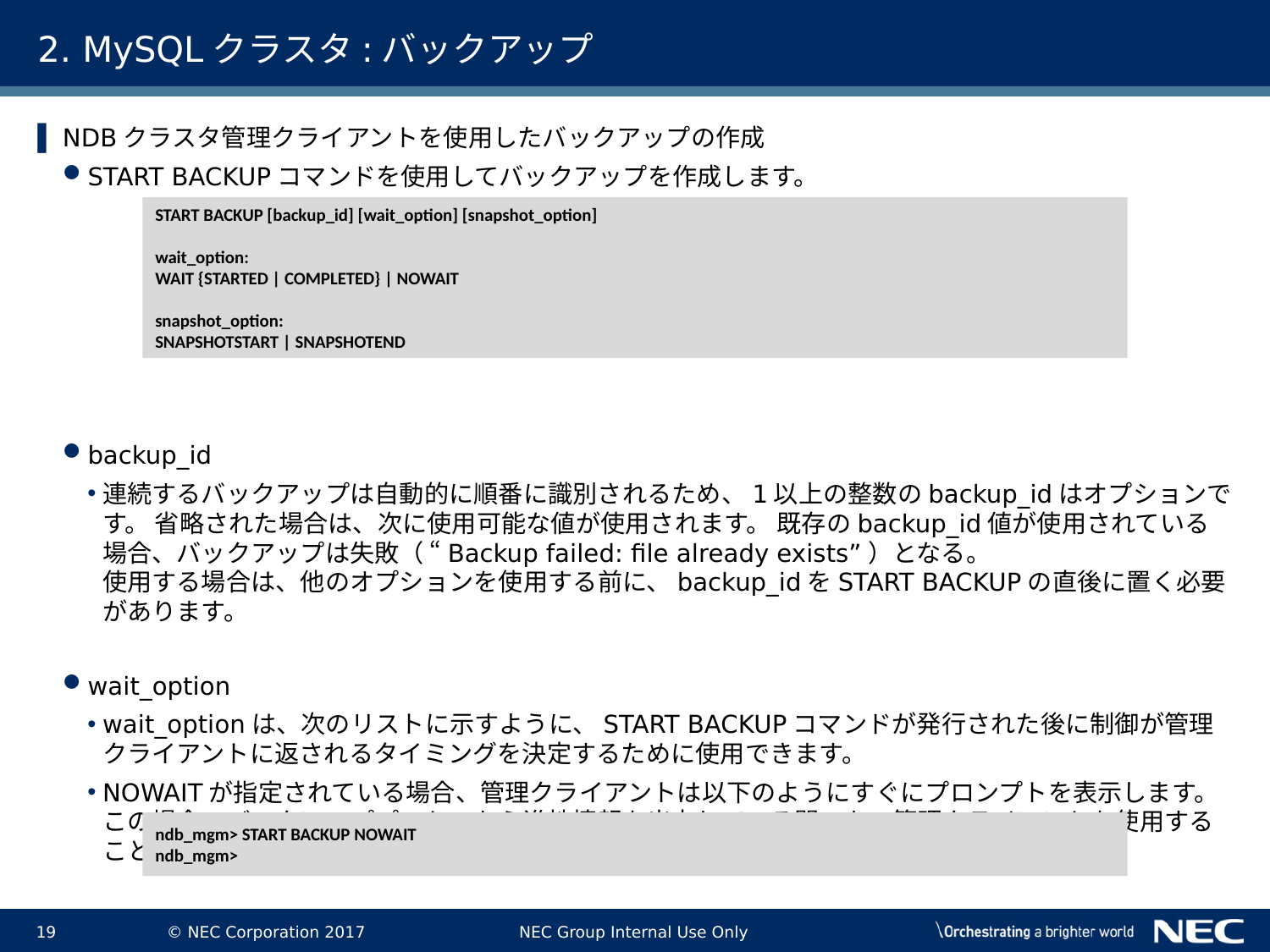

# 2. MySQLクラスタ:バックアップ
NDBクラスタ管理クライアントを使用したバックアップの作成
START BACKUPコマンドを使用してバックアップを作成します。

backup_id
連続するバックアップは自動的に順番に識別されるため、1以上の整数のbackup_idはオプションです。 省略された場合は、次に使用可能な値が使用されます。 既存のbackup_id値が使用されている場合、バックアップは失敗（ “Backup failed: file already exists”）となる。
使用する場合は、他のオプションを使用する前に、backup_idをSTART BACKUPの直後に置く必要があります。

wait_option
wait_optionは、次のリストに示すように、START BACKUPコマンドが発行された後に制御が管理クライアントに返されるタイミングを決定するために使用できます。
NOWAITが指定されている場合、管理クライアントは以下のようにすぐにプロンプトを表示します。 この場合、バックアッププロセスから進捗情報を出力している間でも、管理クライアントを使用することができます。
START BACKUP [backup_id] [wait_option] [snapshot_option]

wait_option:
WAIT {STARTED | COMPLETED} | NOWAIT

snapshot_option:
SNAPSHOTSTART | SNAPSHOTEND
ndb_mgm> START BACKUP NOWAIT
ndb_mgm>